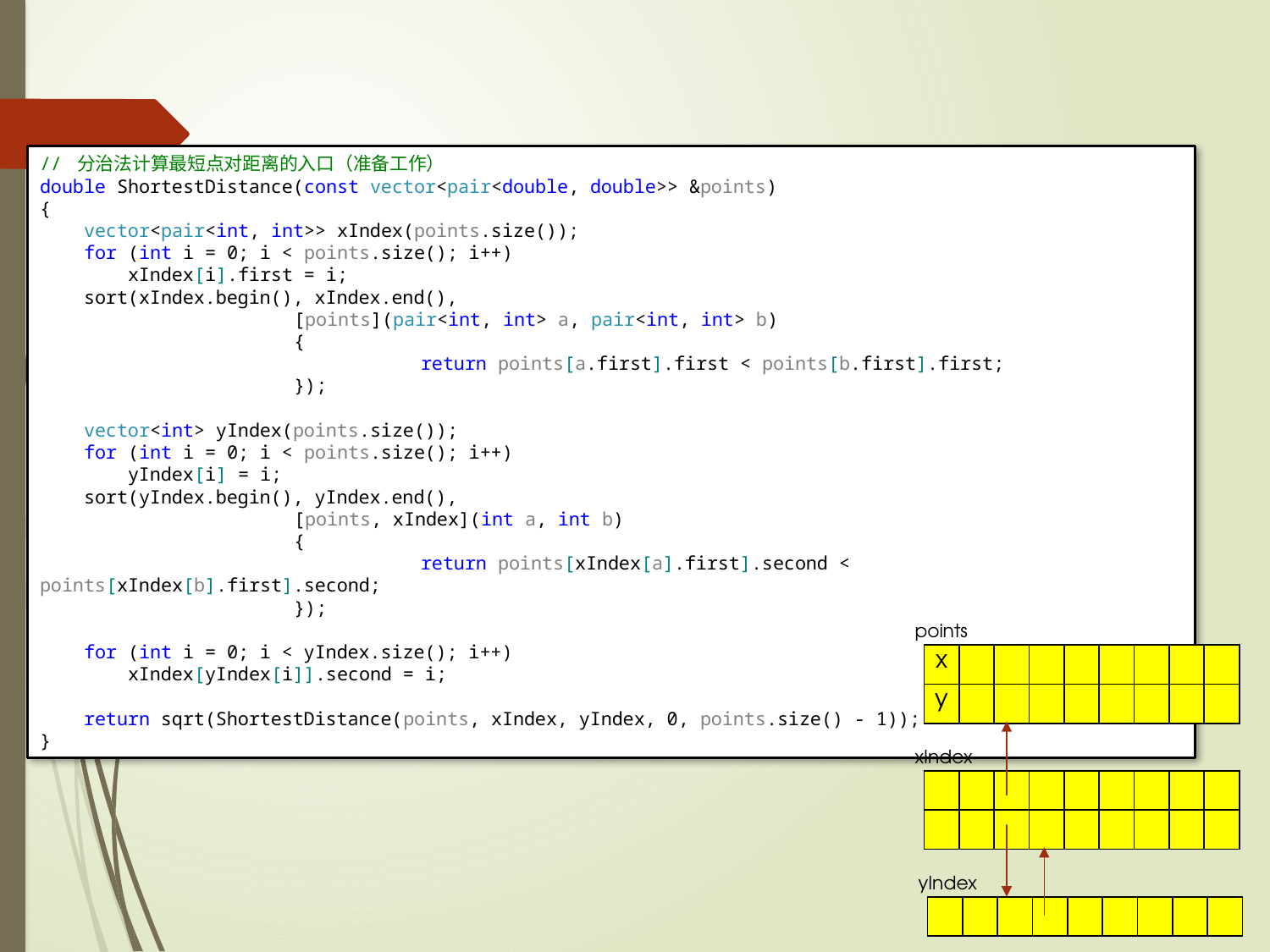

// 分治法计算最短点对距离的入口（准备工作）
double ShortestDistance(const vector<pair<double, double>> &points)
{
    vector<pair<int, int>> xIndex(points.size());
    for (int i = 0; i < points.size(); i++)
        xIndex[i].first = i;
    sort(xIndex.begin(), xIndex.end(),
		[points](pair<int, int> a, pair<int, int> b)
		{
			return points[a.first].first < points[b.first].first;
		});

    vector<int> yIndex(points.size());
    for (int i = 0; i < points.size(); i++)
        yIndex[i] = i;
    sort(yIndex.begin(), yIndex.end(),
		[points, xIndex](int a, int b)
		{
			return points[xIndex[a].first].second < points[xIndex[b].first].second;
		});

    for (int i = 0; i < yIndex.size(); i++)
        xIndex[yIndex[i]].second = i;

    return sqrt(ShortestDistance(points, xIndex, yIndex, 0, points.size() - 1));
}
points
| x |  |  |  |  |  |  |  |  |
| --- | --- | --- | --- | --- | --- | --- | --- | --- |
| y |  |  |  |  |  |  |  |  |
xIndex
|  |  |  |  |  |  |  |  |  |
| --- | --- | --- | --- | --- | --- | --- | --- | --- |
|  |  |  |  |  |  |  |  |  |
yIndex
|  |  |  |  |  |  |  |  |  |
| --- | --- | --- | --- | --- | --- | --- | --- | --- |